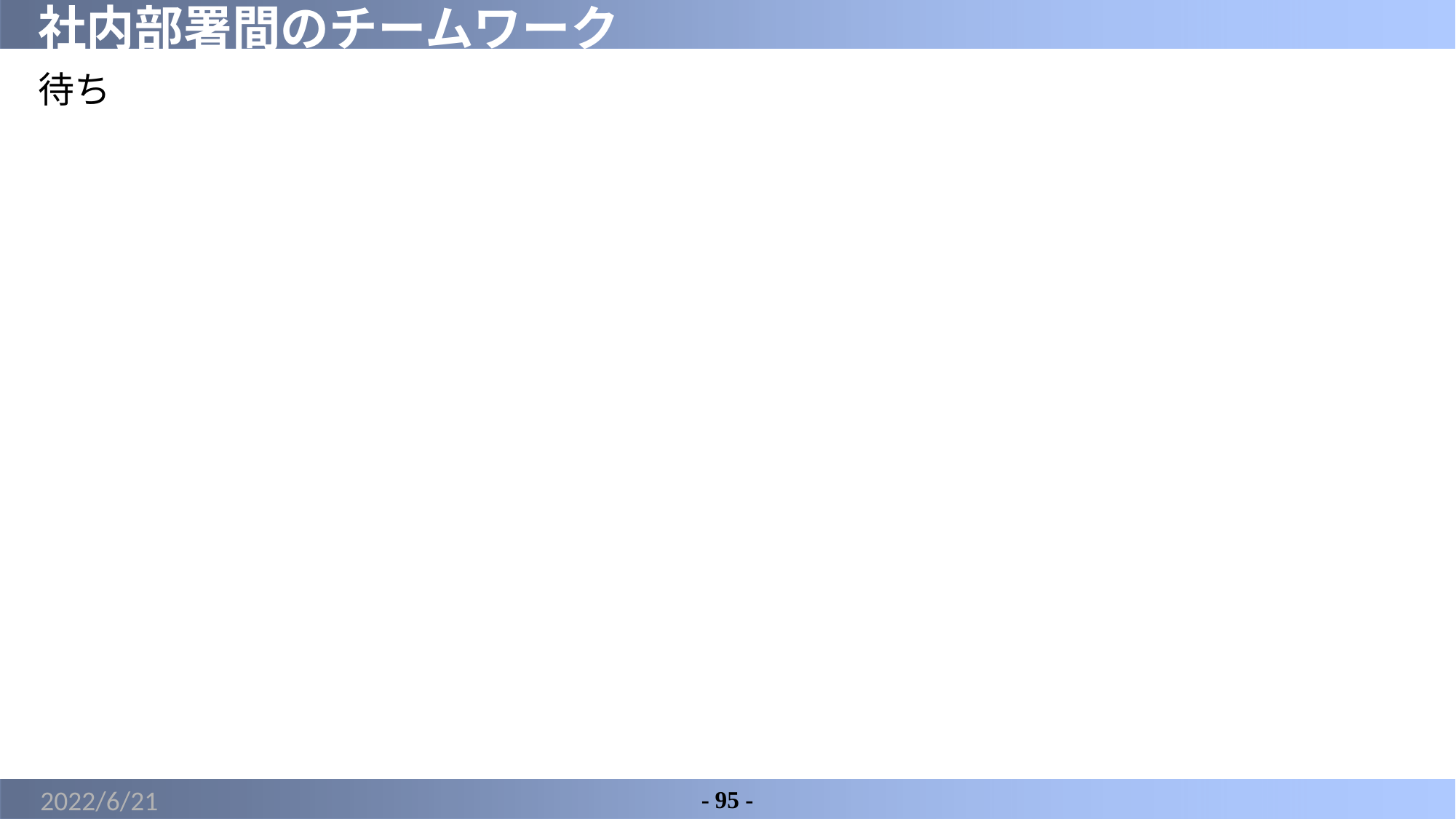

# 社内部署間のチームワーク
待ち
2022/6/21
- 95 -